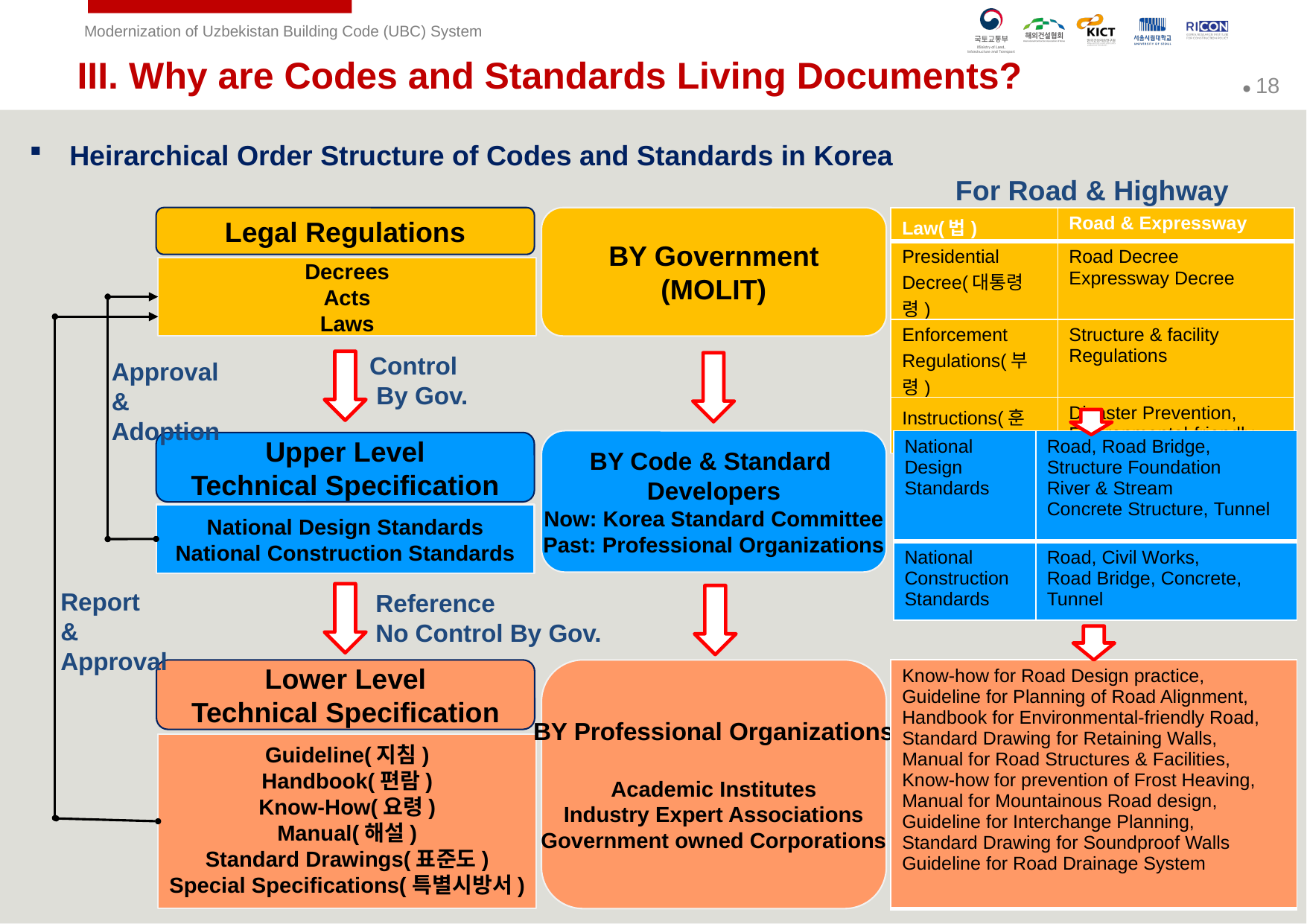

III. Why are Codes and Standards Living Documents?
 Heirarchical Order Structure of Codes and Standards in Korea

For Road & Highway
| Law(법) | Road & Expressway |
| --- | --- |
| Presidential Decree(대통령령) | Road Decree Expressway Decree |
| Enforcement Regulations(부령) | Structure & facility Regulations |
| Instructions(훈령) | Disaster Prevention, Environmental-friendly |
Legal Regulations
BY Government
(MOLIT)
Decrees
Acts
Laws
Control
 By Gov.
Approval
& Adoption

| National Design Standards | Road, Road Bridge, Structure Foundation River & Stream Concrete Structure, Tunnel |
| --- | --- |
| National Construction Standards | Road, Civil Works, Road Bridge, Concrete, Tunnel |
BY Code & Standard
Developers
Now: Korea Standard Committee
Past: Professional Organizations
Upper Level
Technical Specification
National Design Standards
National Construction Standards
Report
& Approval
Reference
No Control By Gov.

| Know-how for Road Design practice, Guideline for Planning of Road Alignment, Handbook for Environmental-friendly Road, Standard Drawing for Retaining Walls, Manual for Road Structures & Facilities, Know-how for prevention of Frost Heaving, Manual for Mountainous Road design, Guideline for Interchange Planning, Standard Drawing for Soundproof Walls Guideline for Road Drainage System |
| --- |
Lower Level
Technical Specification
BY Professional Organizations

Academic Institutes
Industry Expert Associations
Government owned Corporations

Guideline(지침)
Handbook(편람)
Know-How(요령)
Manual(해설)
Standard Drawings(표준도)
Special Specifications(특별시방서)